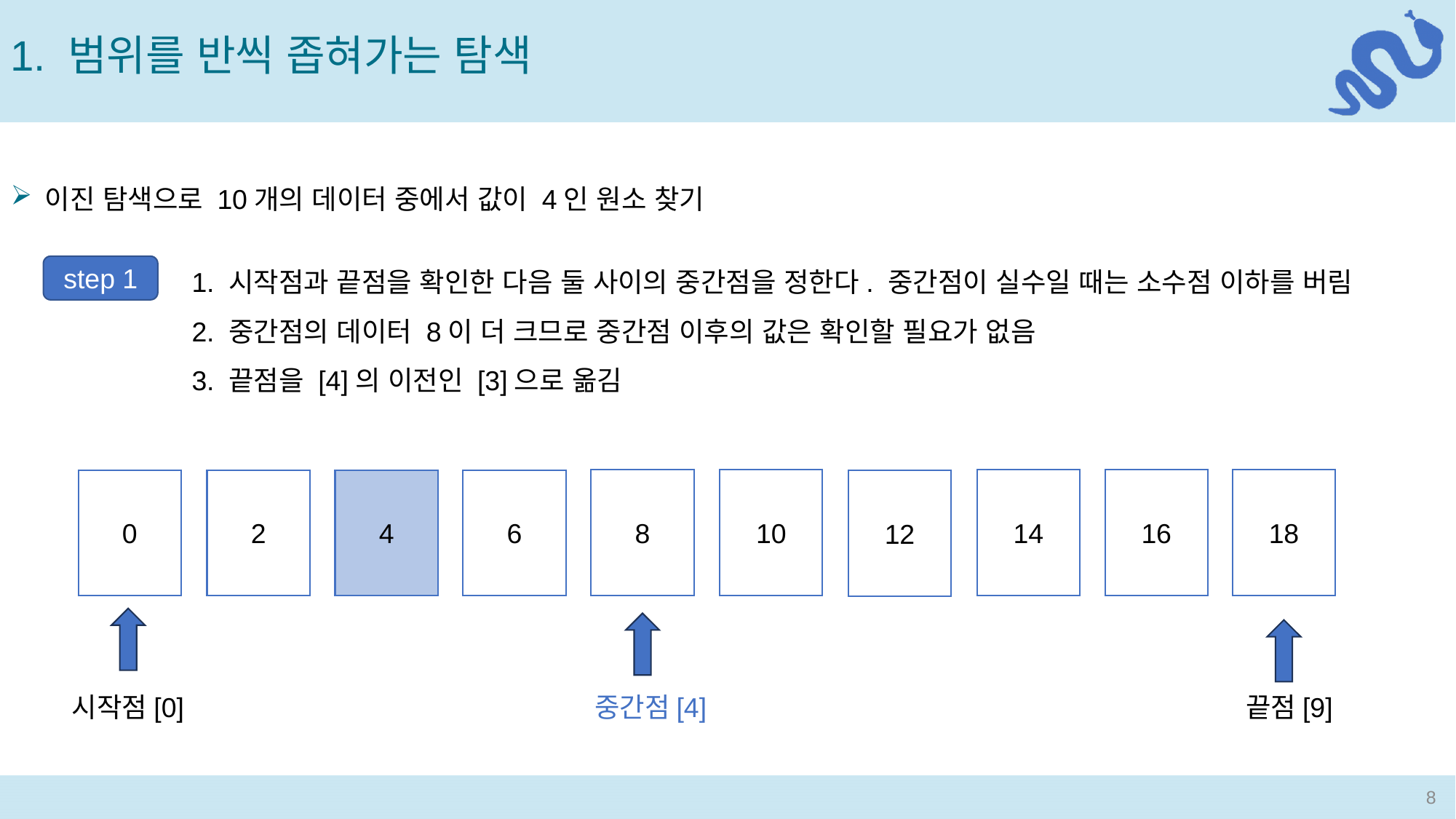

1. 범위를 반씩 좁혀가는 탐색
이진 탐색으로 10개의 데이터 중에서 값이 4인 원소 찾기
1. 시작점과 끝점을 확인한 다음 둘 사이의 중간점을 정한다. 중간점이 실수일 때는 소수점 이하를 버림
2. 중간점의 데이터 8이 더 크므로 중간점 이후의 값은 확인할 필요가 없음
3. 끝점을 [4]의 이전인 [3]으로 옮김
step 1
8
10
14
16
18
0
2
4
6
12
시작점[0]
중간점[4]
끝점[9]

8